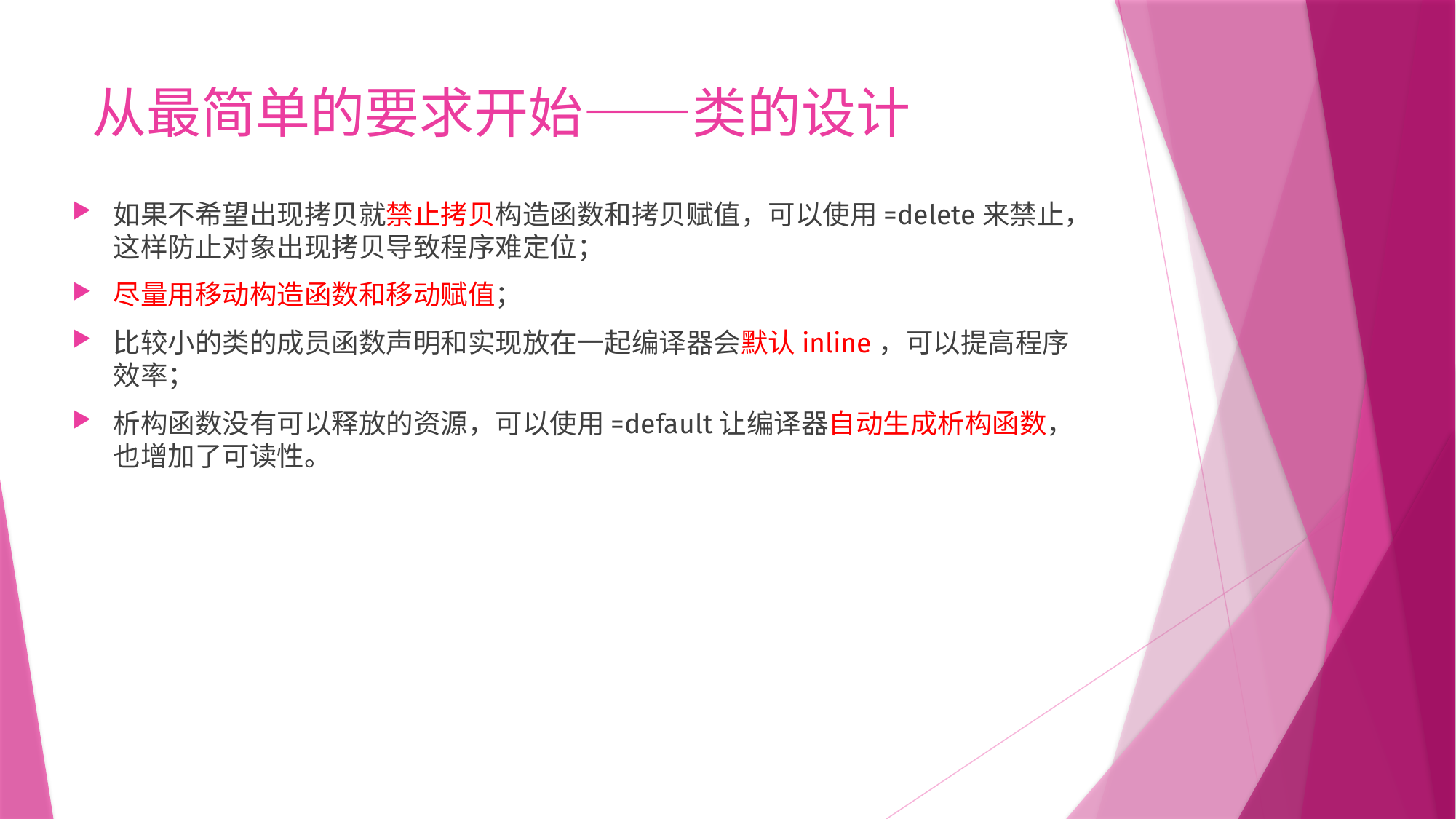

# 从最简单的要求开始——类的设计
如果不希望出现拷贝就禁止拷贝构造函数和拷贝赋值，可以使用=delete来禁止，这样防止对象出现拷贝导致程序难定位；
尽量用移动构造函数和移动赋值；
比较小的类的成员函数声明和实现放在一起编译器会默认inline，可以提高程序效率；
析构函数没有可以释放的资源，可以使用=default让编译器自动生成析构函数，也增加了可读性。